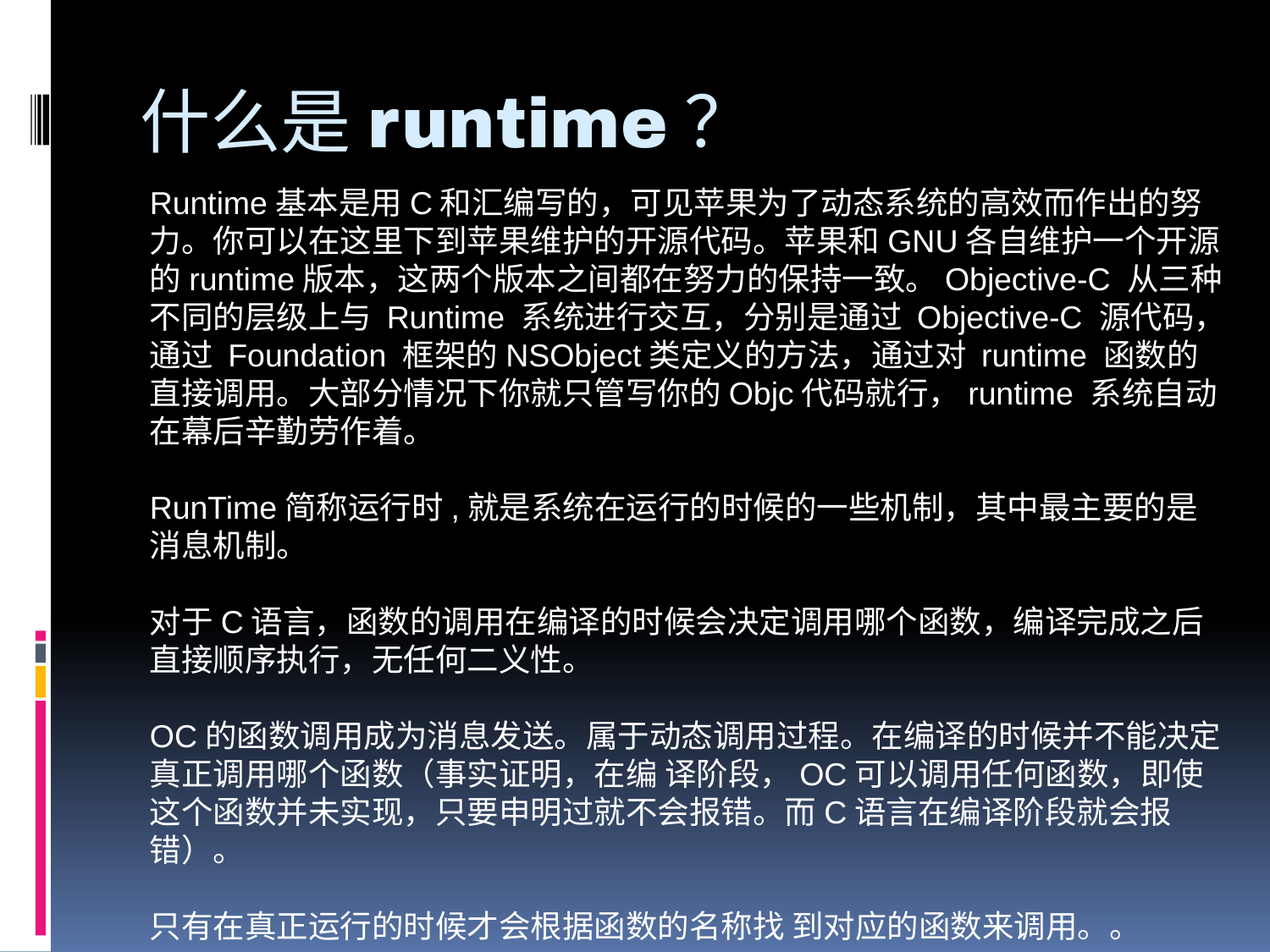

# 什么是runtime？
Runtime基本是用C和汇编写的，可见苹果为了动态系统的高效而作出的努力。你可以在这里下到苹果维护的开源代码。苹果和GNU各自维护一个开源的runtime版本，这两个版本之间都在努力的保持一致。Objective-C 从三种不同的层级上与 Runtime 系统进行交互，分别是通过 Objective-C 源代码，通过 Foundation 框架的NSObject类定义的方法，通过对 runtime 函数的直接调用。大部分情况下你就只管写你的Objc代码就行，runtime 系统自动在幕后辛勤劳作着。

RunTime简称运行时,就是系统在运行的时候的一些机制，其中最主要的是消息机制。

对于C语言，函数的调用在编译的时候会决定调用哪个函数，编译完成之后直接顺序执行，无任何二义性。

OC的函数调用成为消息发送。属于动态调用过程。在编译的时候并不能决定真正调用哪个函数（事实证明，在编 译阶段，OC可以调用任何函数，即使这个函数并未实现，只要申明过就不会报错。而C语言在编译阶段就会报错）。

只有在真正运行的时候才会根据函数的名称找 到对应的函数来调用。。